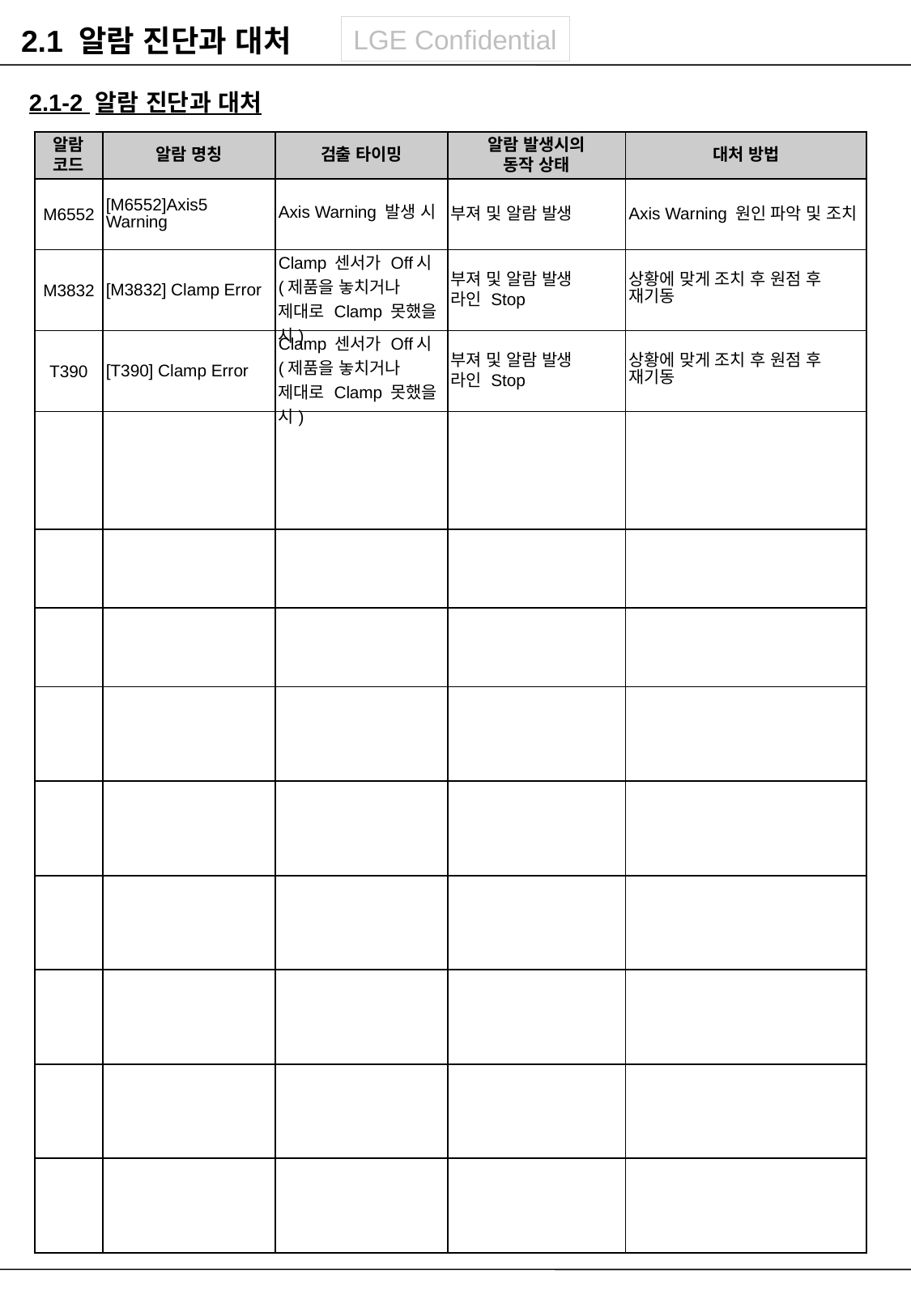

2.1 알람 진단과 대처
2.1-2 알람 진단과 대처
| 알람 코드 | 알람 명칭 | 검출 타이밍 | 알람 발생시의 동작 상태 | 대처 방법 |
| --- | --- | --- | --- | --- |
| M6552 | [M6552]Axis5 Warning | Axis Warning 발생 시 | 부져 및 알람 발생 | Axis Warning 원인 파악 및 조치 |
| M3832 | [M3832] Clamp Error | Clamp 센서가 Off시(제품을 놓치거나 제대로 Clamp 못했을 시) | 부져 및 알람 발생 라인 Stop | 상황에 맞게 조치 후 원점 후 재기동 |
| T390 | [T390] Clamp Error | Clamp 센서가 Off시(제품을 놓치거나 제대로 Clamp 못했을 시) | 부져 및 알람 발생 라인 Stop | 상황에 맞게 조치 후 원점 후 재기동 |
|  |  |  |  |  |
|  |  |  |  |  |
|  |  |  |  |  |
|  |  |  |  |  |
|  |  |  |  |  |
|  |  |  |  |  |
|  |  |  |  |  |
|  |  |  |  |  |
|  |  |  |  |  |